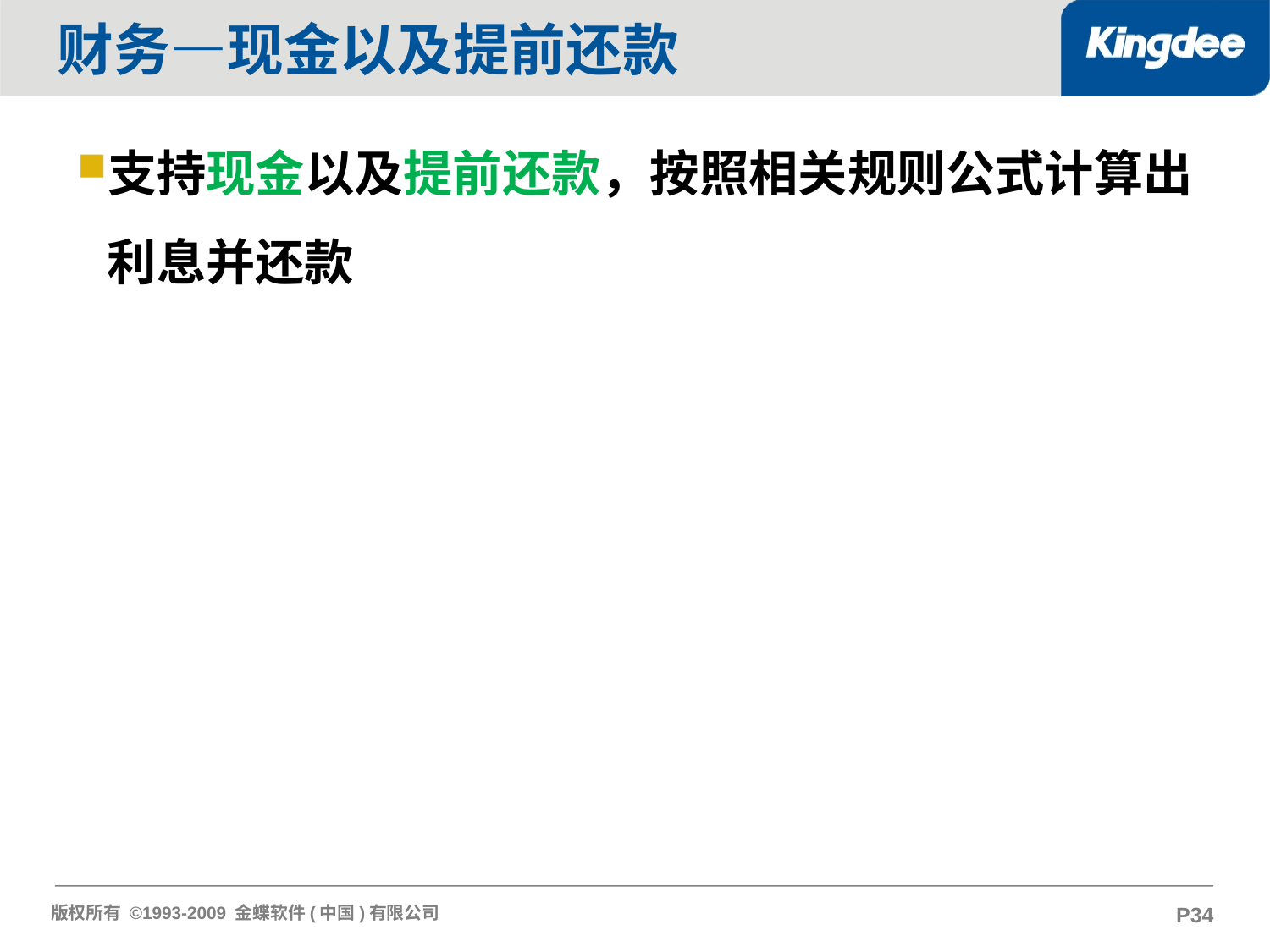

财务—现金以及提前还款
支持现金以及提前还款，按照相关规则公式计算出利息并还款